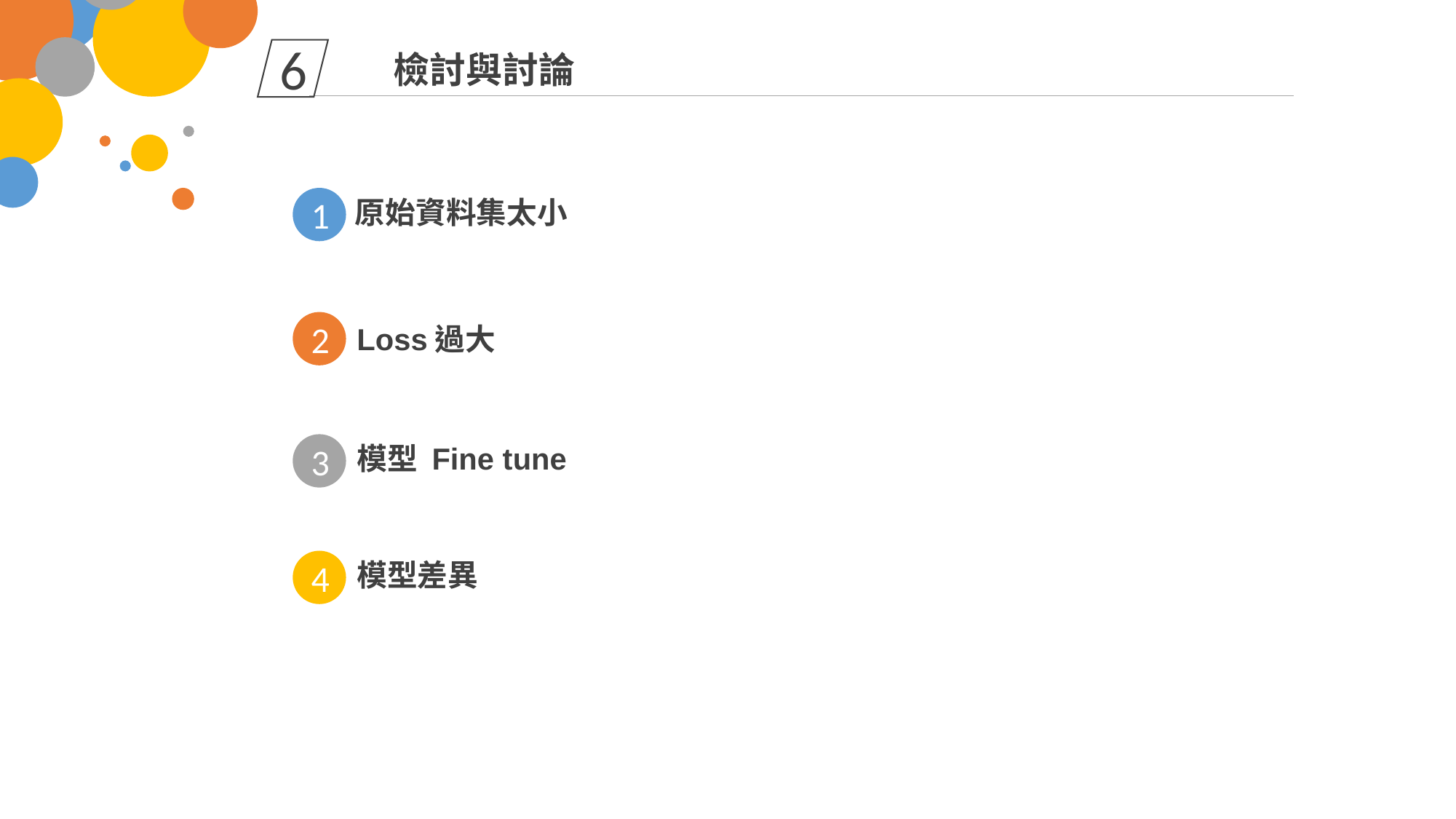

6
檢討與討論
1
原始資料集太小
2
Loss過大
3
模型 Fine tune
4
模型差異